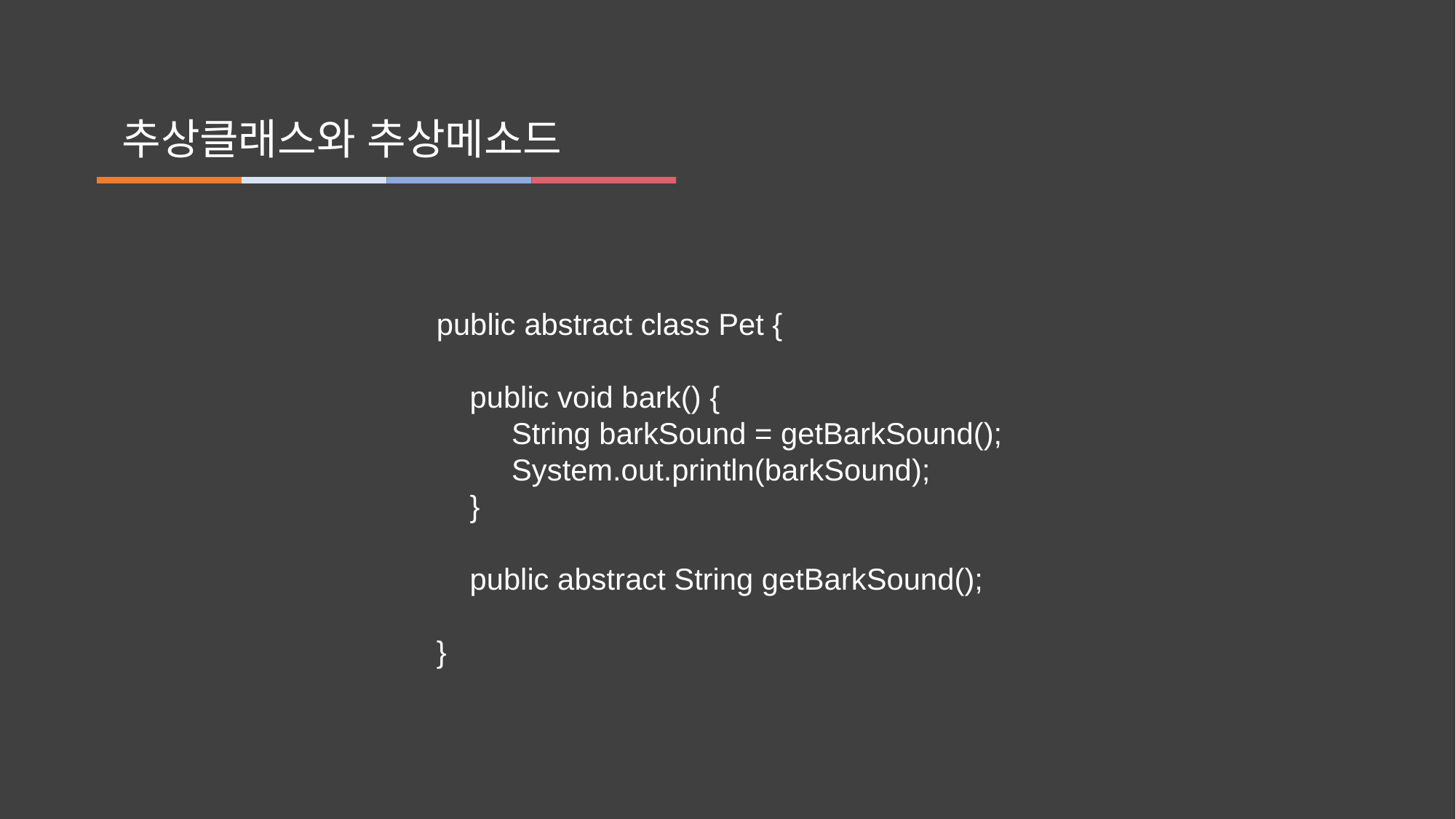

추상클래스와 추상메소드

public abstract class Pet {

    public void bark() {
         String barkSound = getBarkSound();
         System.out.println(barkSound);
    }

    public abstract String getBarkSound();

}